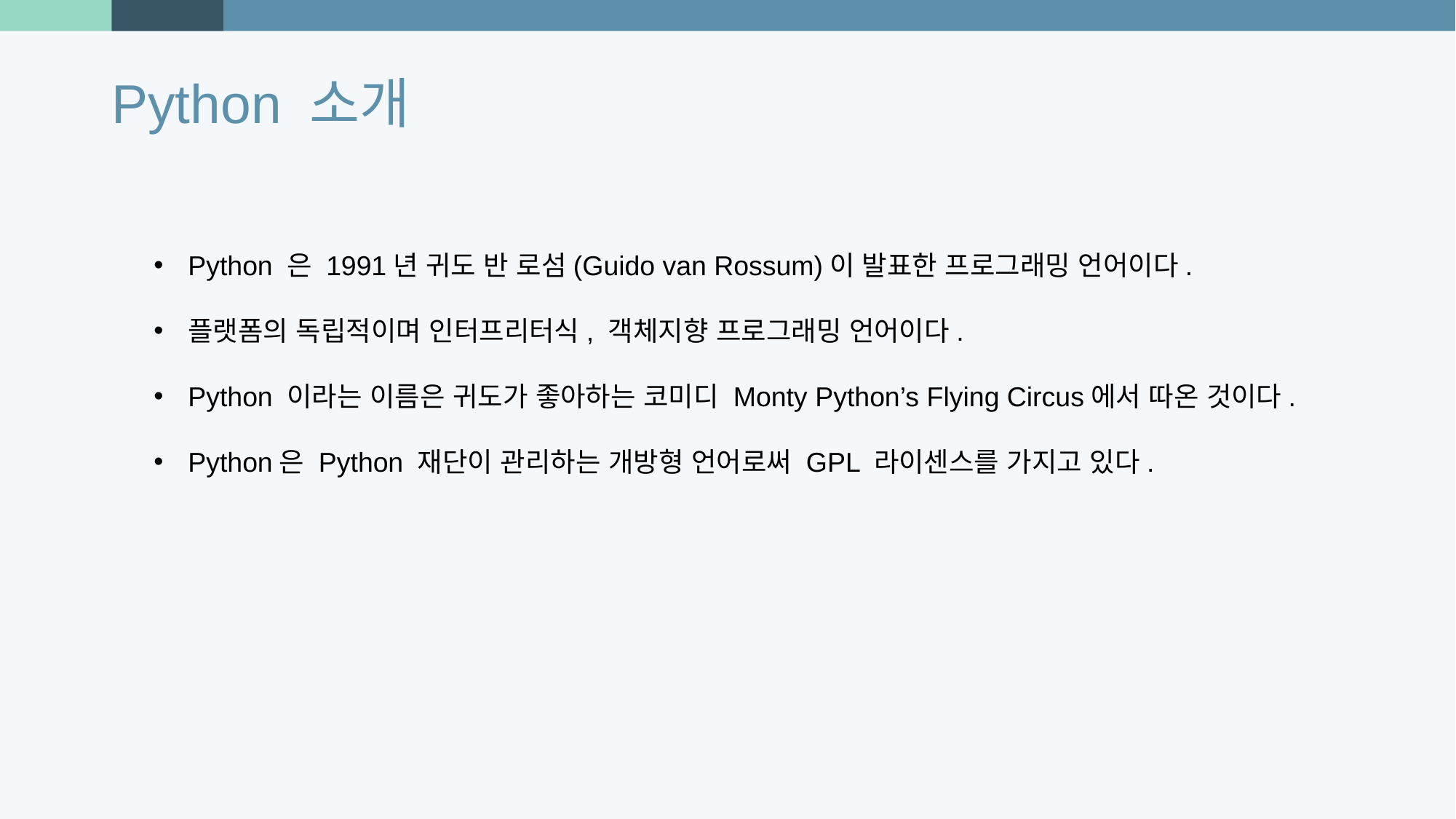

Python 소개
Python 은 1991년 귀도 반 로섬(Guido van Rossum)이 발표한 프로그래밍 언어이다.
플랫폼의 독립적이며 인터프리터식, 객체지향 프로그래밍 언어이다.
Python 이라는 이름은 귀도가 좋아하는 코미디 Monty Python’s Flying Circus에서 따온 것이다.
Python은 Python 재단이 관리하는 개방형 언어로써 GPL 라이센스를 가지고 있다.

Photo by Joel Filipe on Unsplash